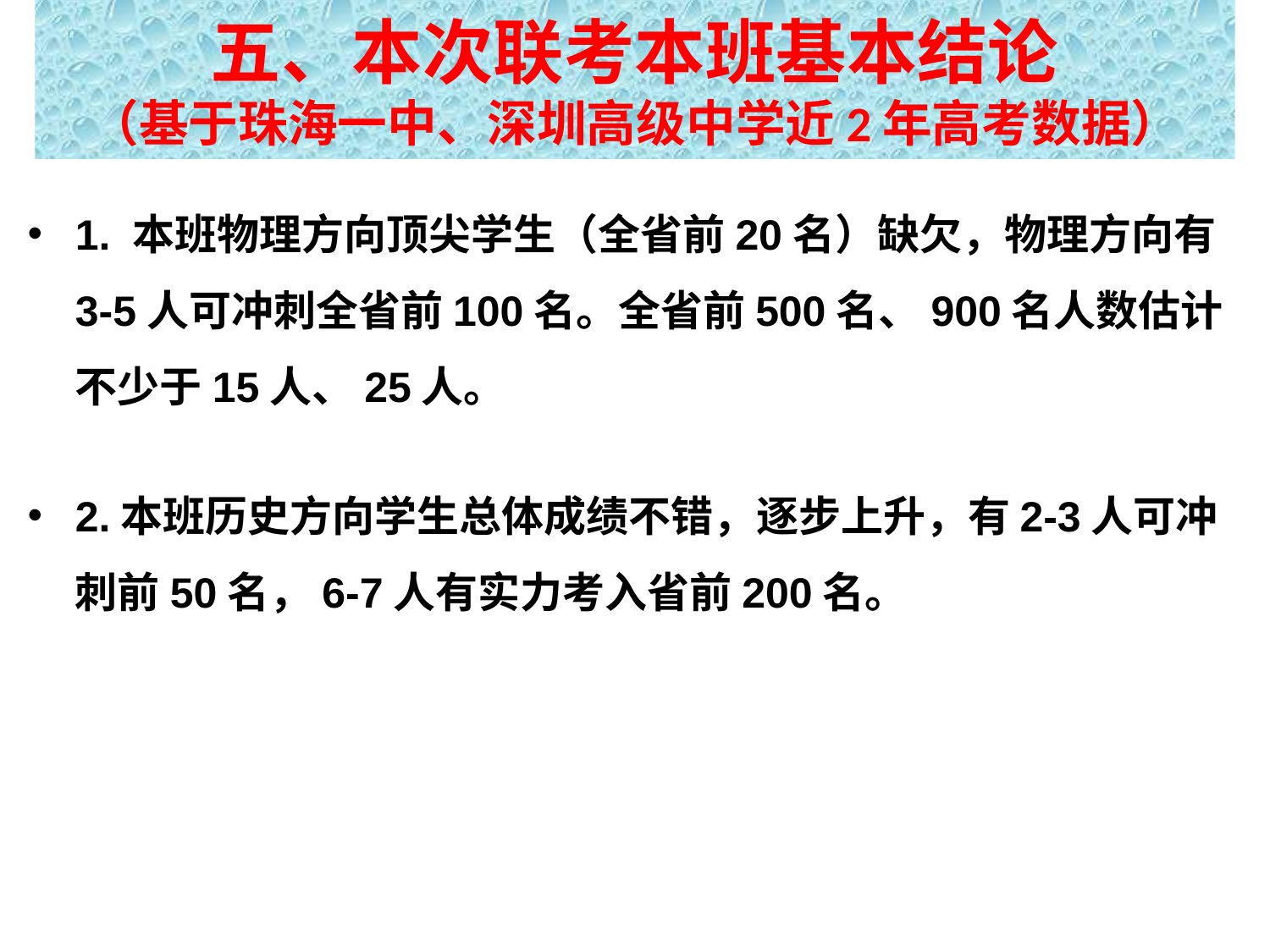

# 五、本次联考本班基本结论 （基于珠海一中、深圳高级中学近2年高考数据）
1. 本班物理方向顶尖学生（全省前20名）缺欠，物理方向有3-5人可冲刺全省前100名。全省前500名、900名人数估计不少于15人、25人。
2.本班历史方向学生总体成绩不错，逐步上升，有2-3人可冲刺前50名，6-7人有实力考入省前200名。